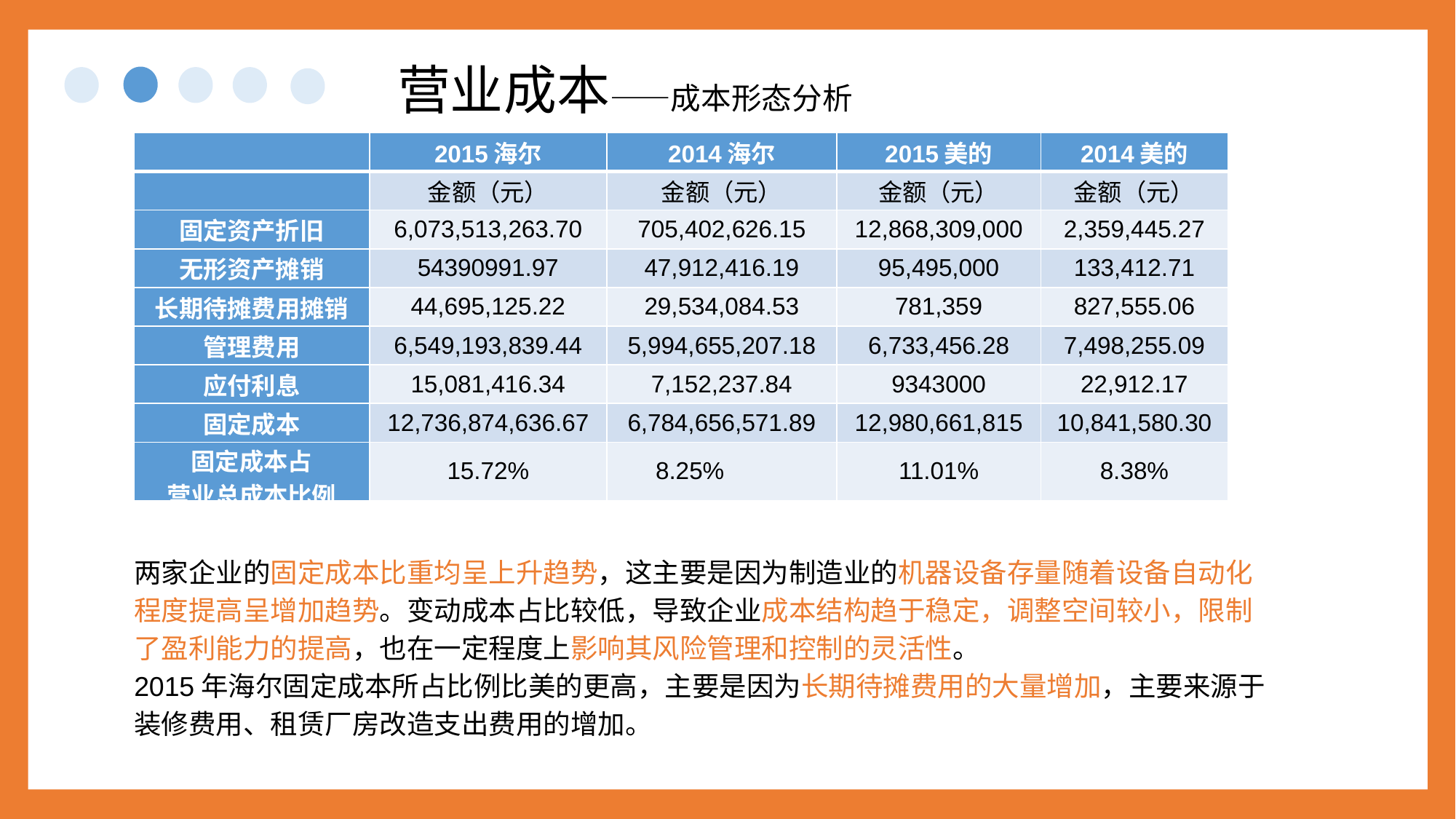

营业成本——成本形态分析

|  | 2015海尔 | 2014海尔 | 2015美的 | 2014美的 |
| --- | --- | --- | --- | --- |
|  | 金额（元） | 金额（元） | 金额（元） | 金额（元） |
| 固定资产折旧 | 6,073,513,263.70 | 705,402,626.15 | 12,868,309,000 | 2,359,445.27 |
| 无形资产摊销 | 54390991.97 | 47,912,416.19 | 95,495,000 | 133,412.71 |
| 长期待摊费用摊销 | 44,695,125.22 | 29,534,084.53 | 781,359 | 827,555.06 |
| 管理费用 | 6,549,193,839.44 | 5,994,655,207.18 | 6,733,456.28 | 7,498,255.09 |
| 应付利息 | 15,081,416.34 | 7,152,237.84 | 9343000 | 22,912.17 |
| 固定成本 | 12,736,874,636.67 | 6,784,656,571.89 | 12,980,661,815 | 10,841,580.30 |
| 固定成本占 营业总成本比例 | 15.72% | 8.25% | 11.01% | 8.38% |
两家企业的固定成本比重均呈上升趋势，这主要是因为制造业的机器设备存量随着设备自动化程度提高呈增加趋势。变动成本占比较低，导致企业成本结构趋于稳定，调整空间较小，限制了盈利能力的提高，也在一定程度上影响其风险管理和控制的灵活性。
2015年海尔固定成本所占比例比美的更高，主要是因为长期待摊费用的大量增加，主要来源于装修费用、租赁厂房改造支出费用的增加。